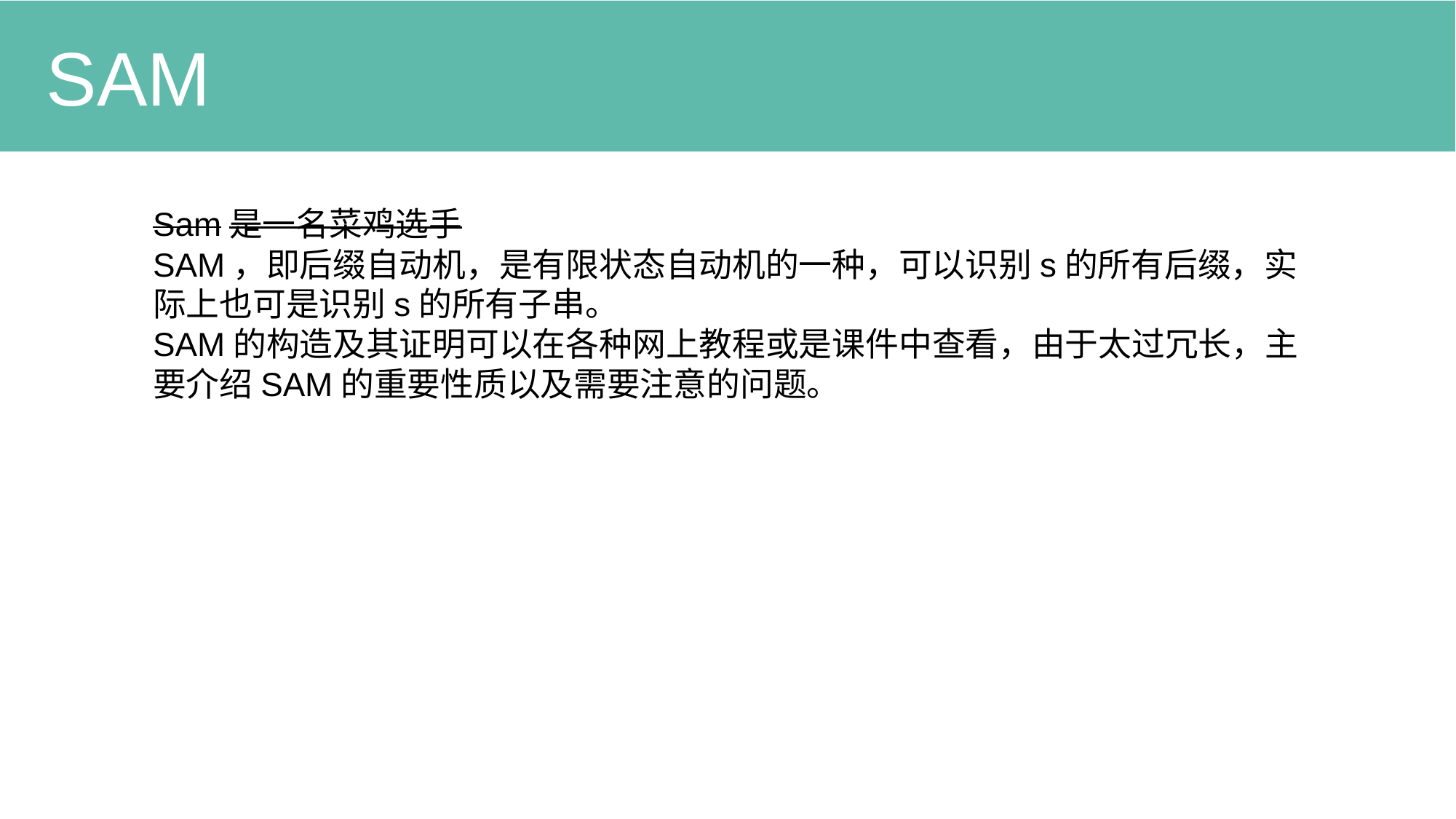

SAM
Sam是一名菜鸡选手
SAM，即后缀自动机，是有限状态自动机的一种，可以识别s的所有后缀，实际上也可是识别s的所有子串。
SAM的构造及其证明可以在各种网上教程或是课件中查看，由于太过冗长，主要介绍SAM的重要性质以及需要注意的问题。